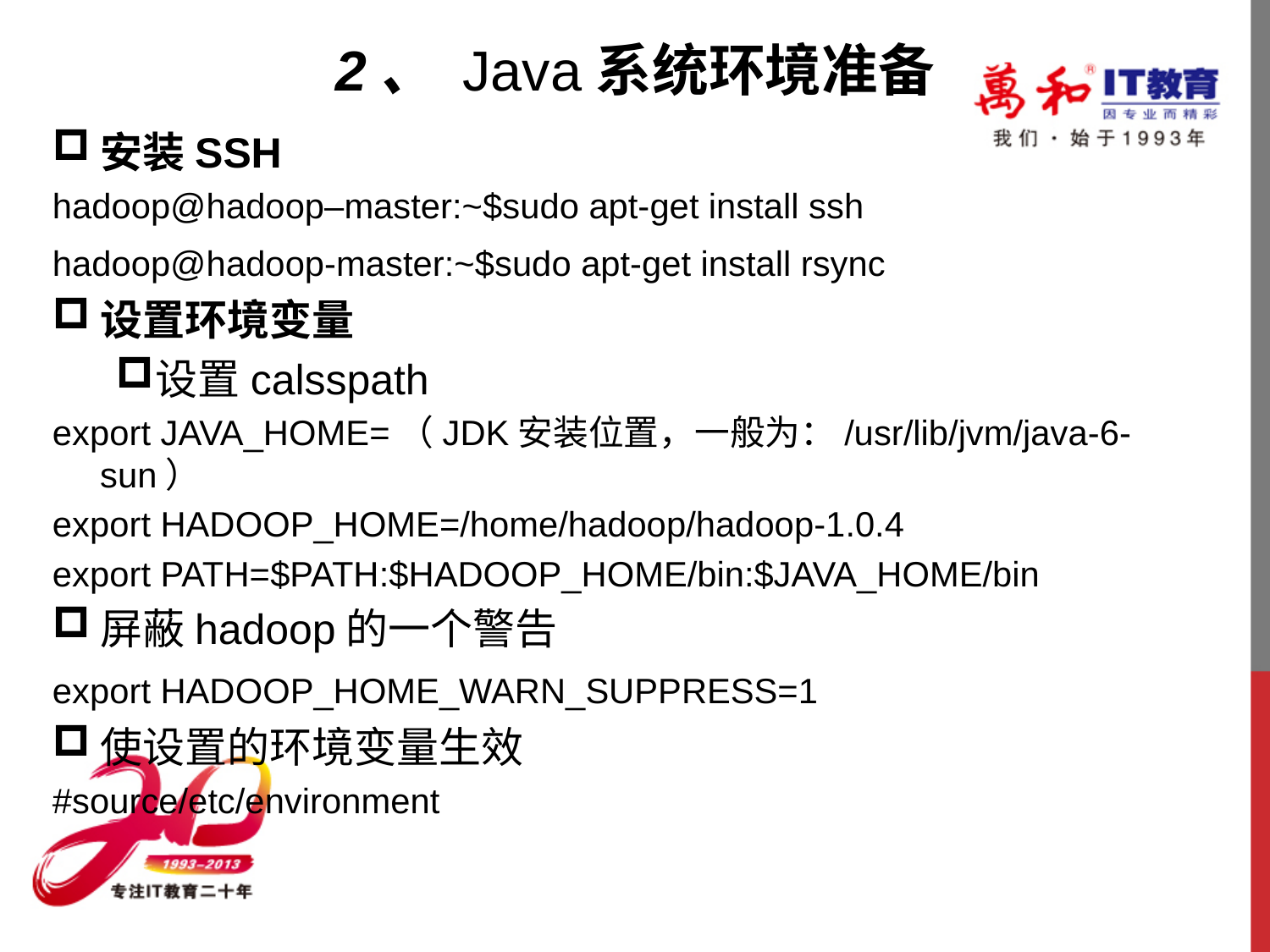

# 2、 Java系统环境准备
安装SSH
hadoop@hadoop–master:~$sudo apt-get install ssh
hadoop@hadoop-master:~$sudo apt-get install rsync
设置环境变量
设置calsspath
export JAVA_HOME=（JDK安装位置，一般为：/usr/lib/jvm/java-6-sun）
export HADOOP_HOME=/home/hadoop/hadoop-1.0.4
export PATH=$PATH:$HADOOP_HOME/bin:$JAVA_HOME/bin
屏蔽hadoop的一个警告
export HADOOP_HOME_WARN_SUPPRESS=1
使设置的环境变量生效
#source/etc/environment